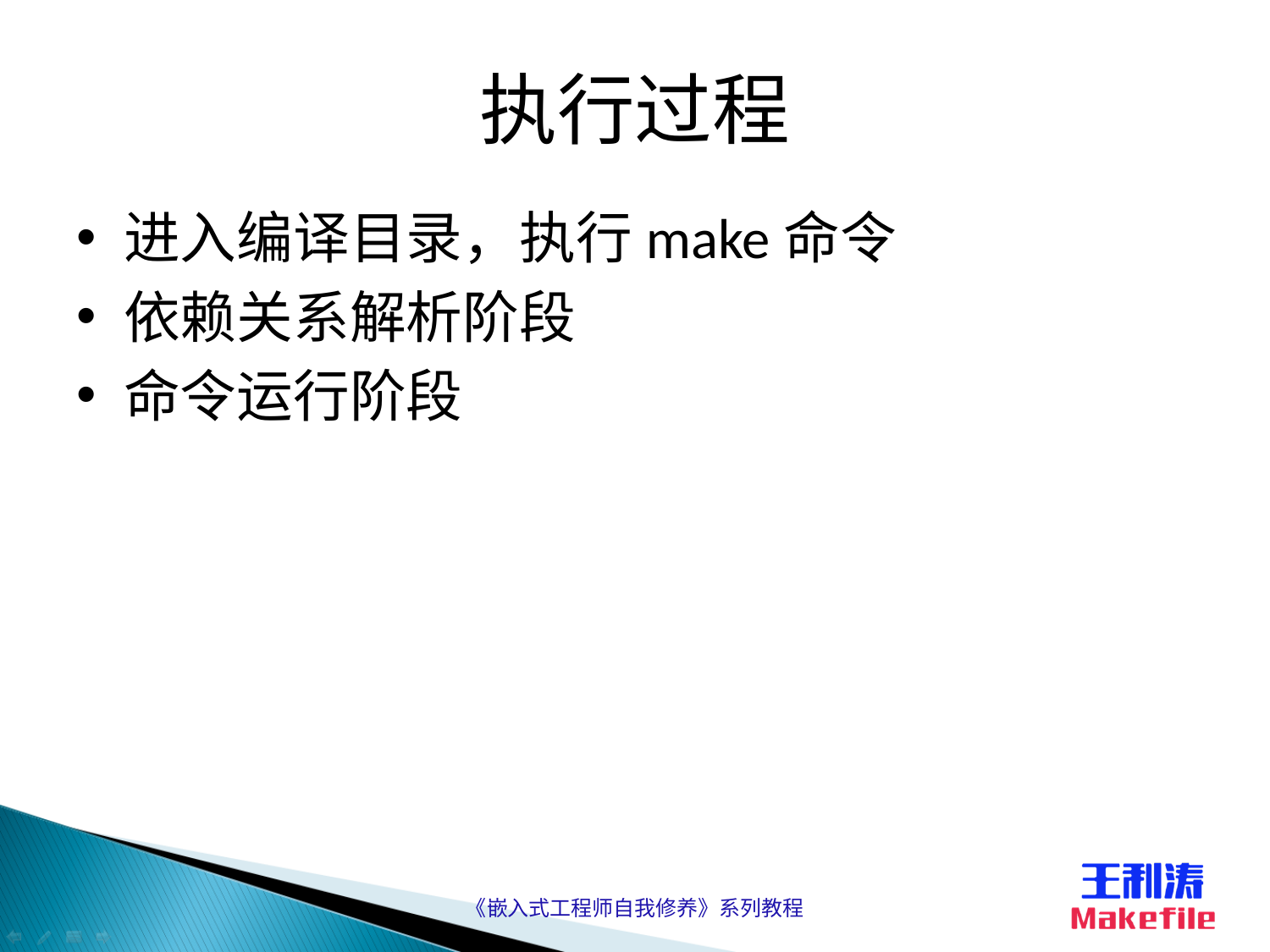

# 执行过程
进入编译目录，执行make命令
依赖关系解析阶段
命令运行阶段

《嵌入式工程师自我修养》系列教程